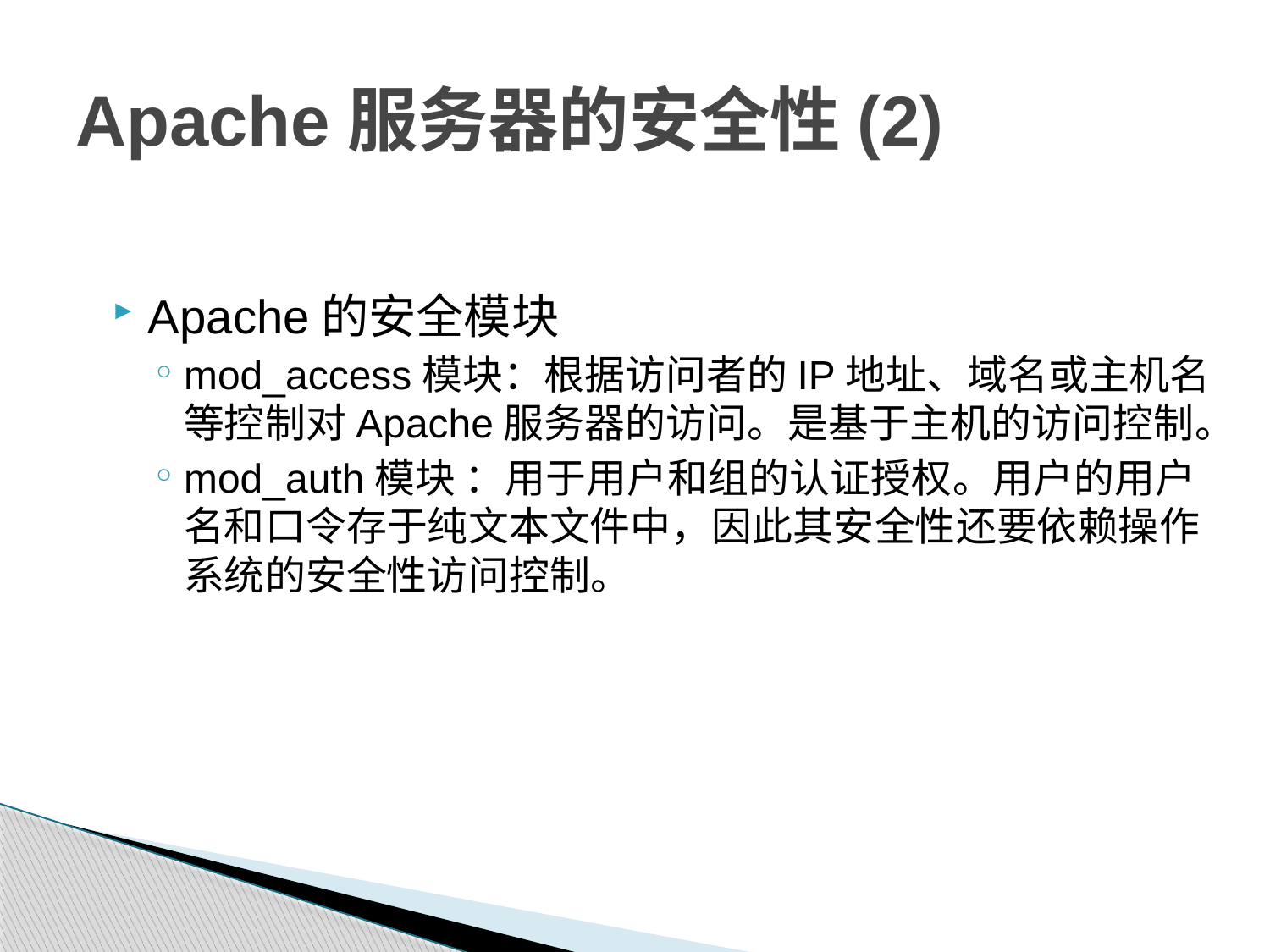

# Apache服务器的安全性(2)
Apache的安全模块
mod_access模块：根据访问者的IP地址、域名或主机名等控制对Apache服务器的访问。是基于主机的访问控制。
mod_auth模块 ：用于用户和组的认证授权。用户的用户名和口令存于纯文本文件中，因此其安全性还要依赖操作系统的安全性访问控制。